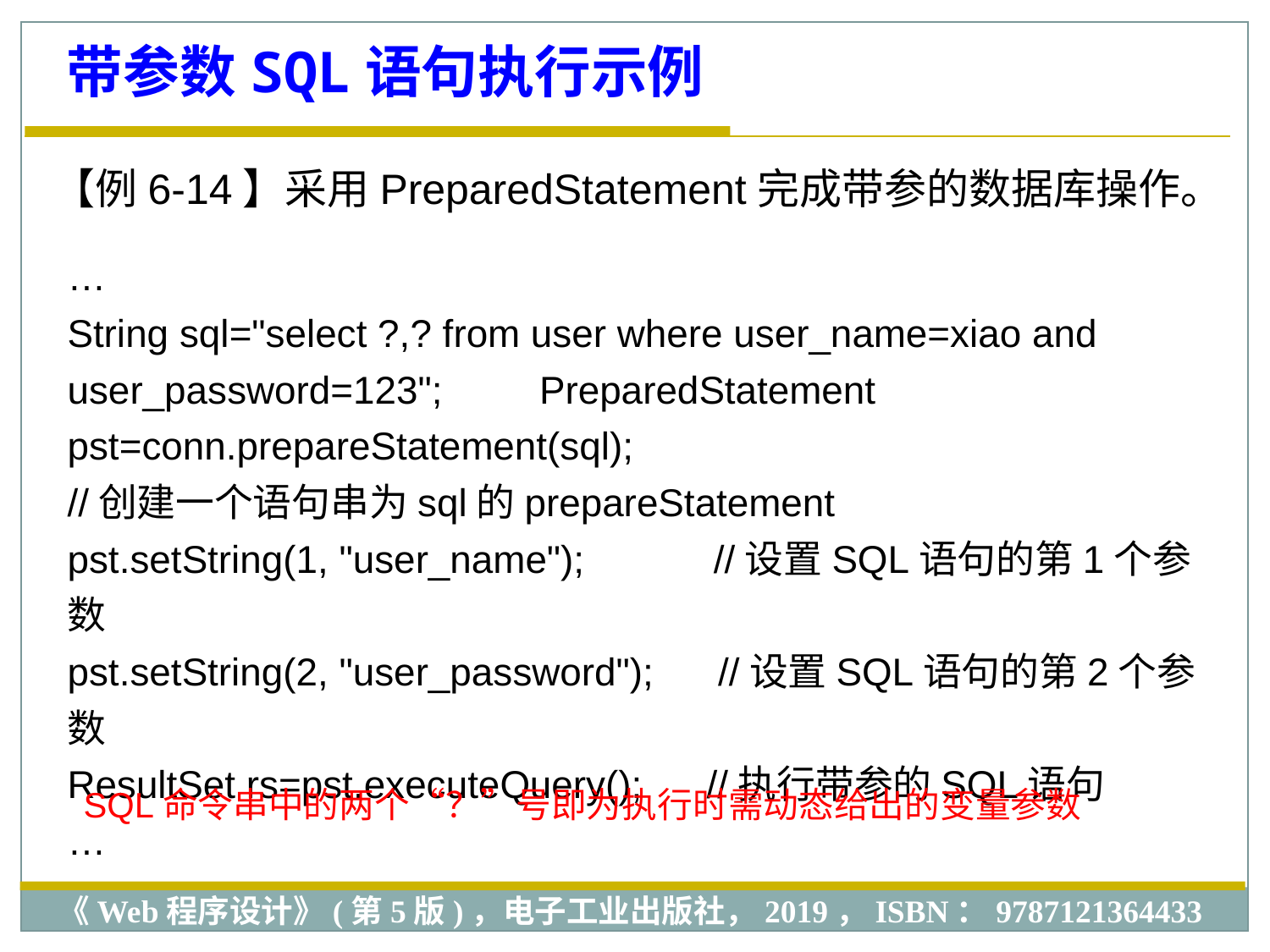

带参数SQL语句执行示例

【例6-14】采用PreparedStatement完成带参的数据库操作。

…
String sql="select ?,? from user where user_name=xiao and user_password=123";         PreparedStatement pst=conn.prepareStatement(sql);
//创建一个语句串为sql的prepareStatement
pst.setString(1, "user_name");            //设置SQL语句的第1个参数
pst.setString(2, "user_password");      //设置SQL语句的第2个参数
ResultSet rs=pst.executeQuery();      //执行带参的SQL语句
…
SQL命令串中的两个“？”号即为执行时需动态给出的变量参数